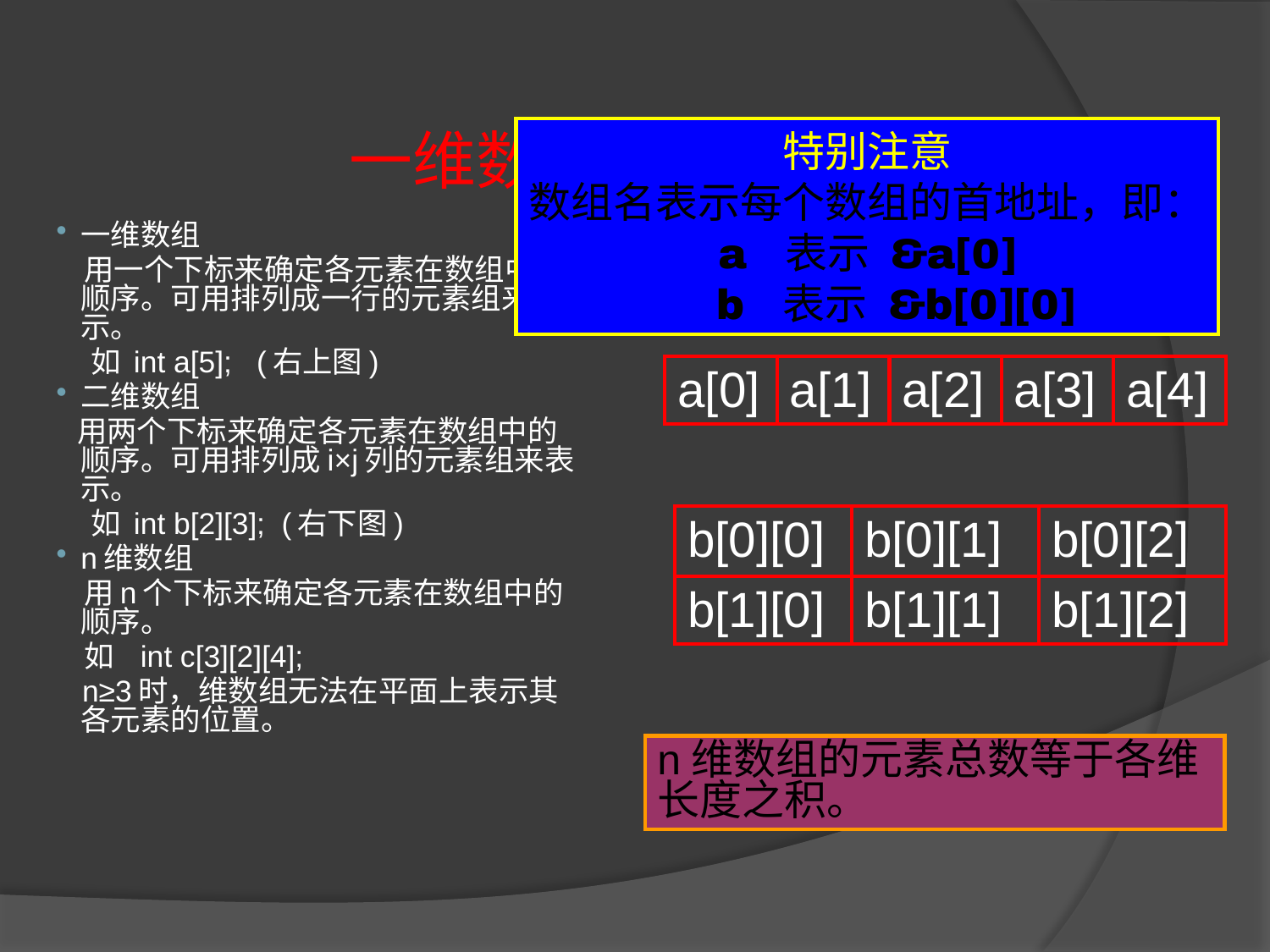

# 一维数组和多维数组
特别注意
数组名表示每个数组的首地址，即：
a  表示 &a[0]
    b  表示 &b[0][0]
一维数组
   用一个下标来确定各元素在数组中的顺序。可用排列成一行的元素组来表示。
    如 int a[5];   (右上图)
二维数组
  用两个下标来确定各元素在数组中的顺序。可用排列成i×j列的元素组来表示。
    如 int b[2][3];  (右下图)
n维数组
   用n个下标来确定各元素在数组中的顺序。
   如   int c[3][2][4];
   n≥3时，维数组无法在平面上表示其各元素的位置。

| a[0] | a[1] | a[2] | a[3] | a[4] |
| --- | --- | --- | --- | --- |
| b[0][0] | b[0][1] | b[0][2] |
| --- | --- | --- |
| b[1][0] | b[1][1] | b[1][2] |
n维数组的元素总数等于各维长度之积。